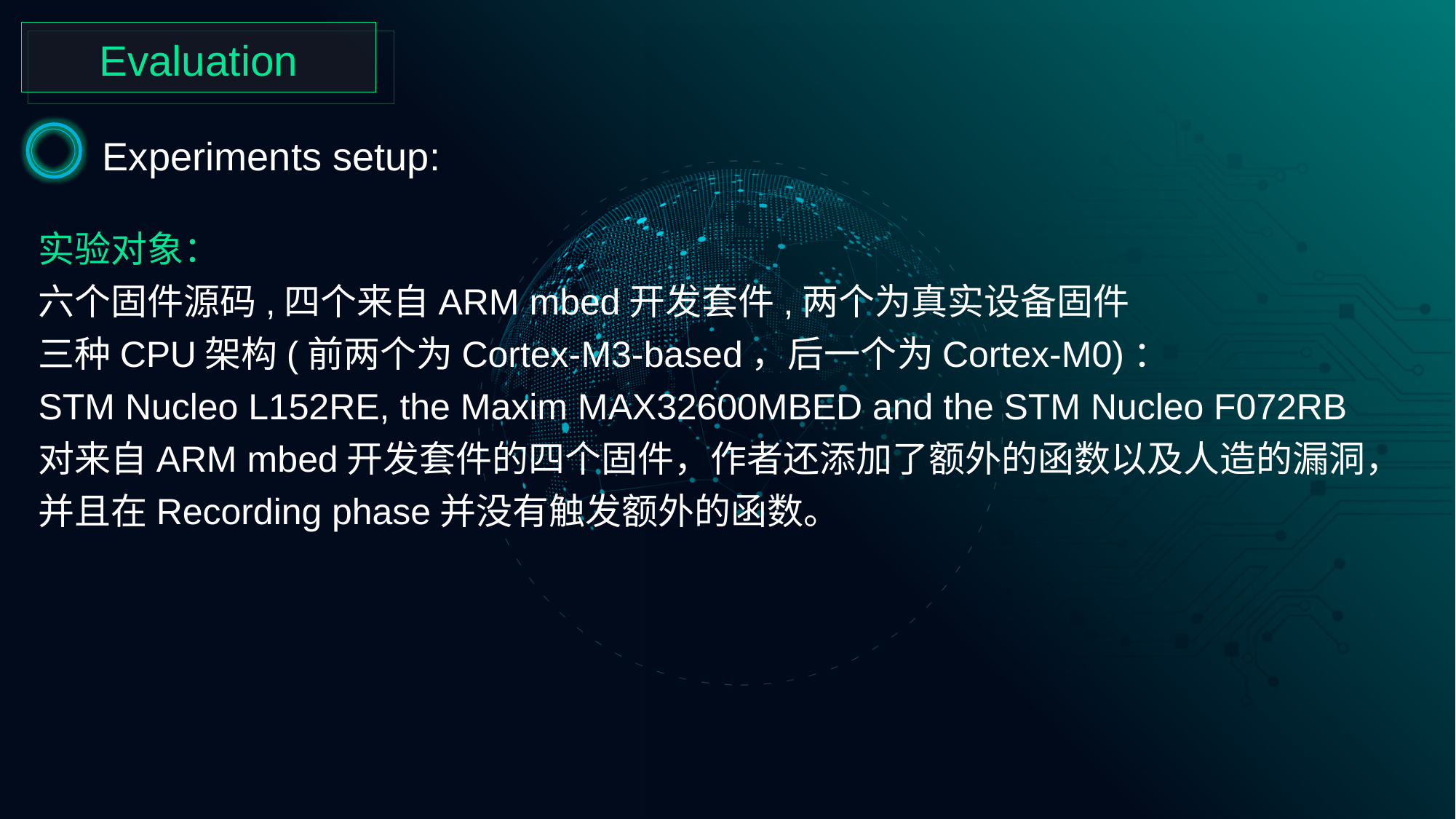

Evaluation

Experiments setup:
实验对象：
六个固件源码,四个来自ARM mbed开发套件,两个为真实设备固件
三种CPU架构(前两个为Cortex-M3-based，后一个为Cortex-M0)：
STM Nucleo L152RE, the Maxim MAX32600MBED and the STM Nucleo F072RB
对来自ARM mbed开发套件的四个固件，作者还添加了额外的函数以及人造的漏洞，并且在Recording phase并没有触发额外的函数。